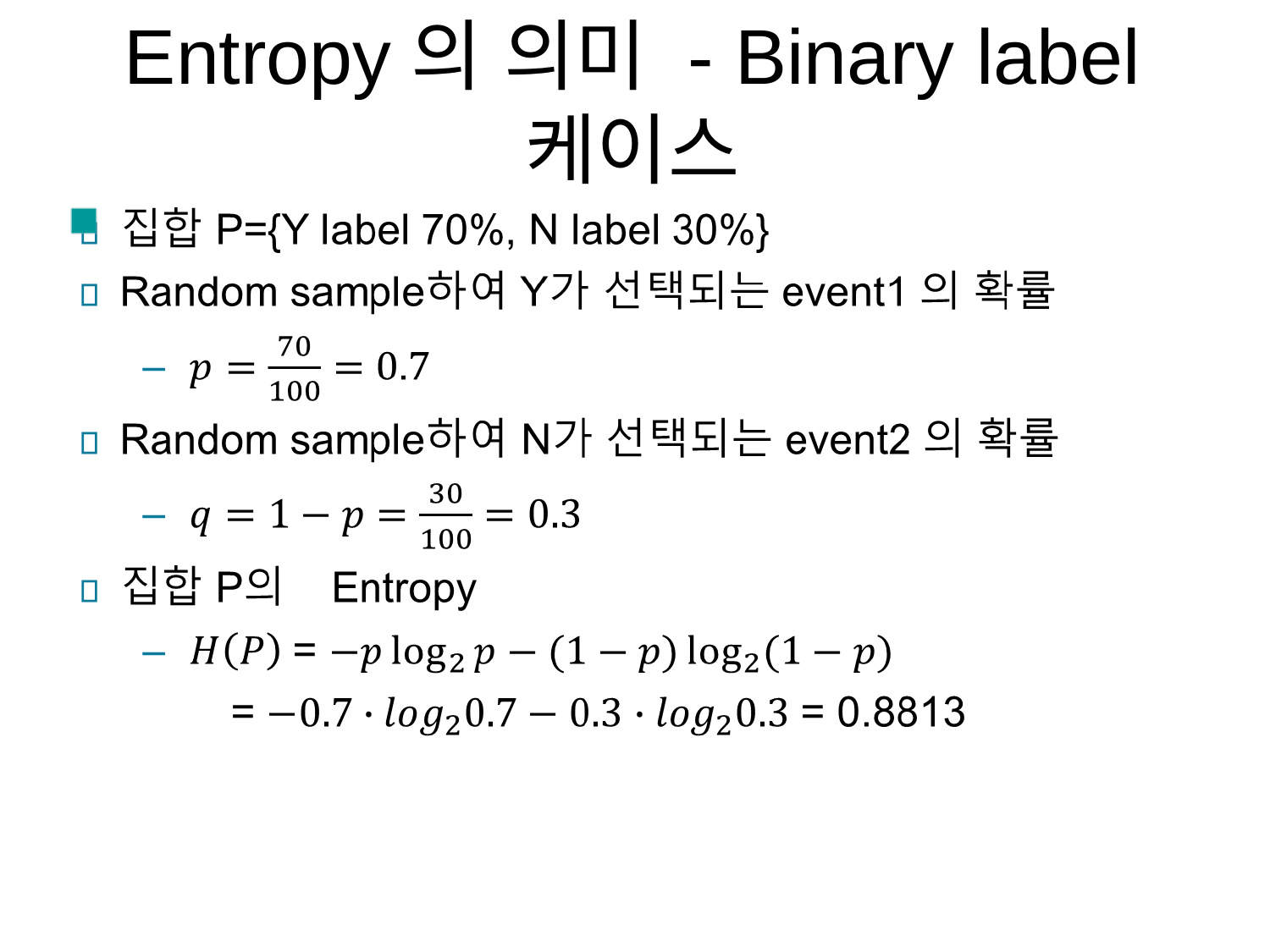

# Entropy의 의미 - Binary label 케이스